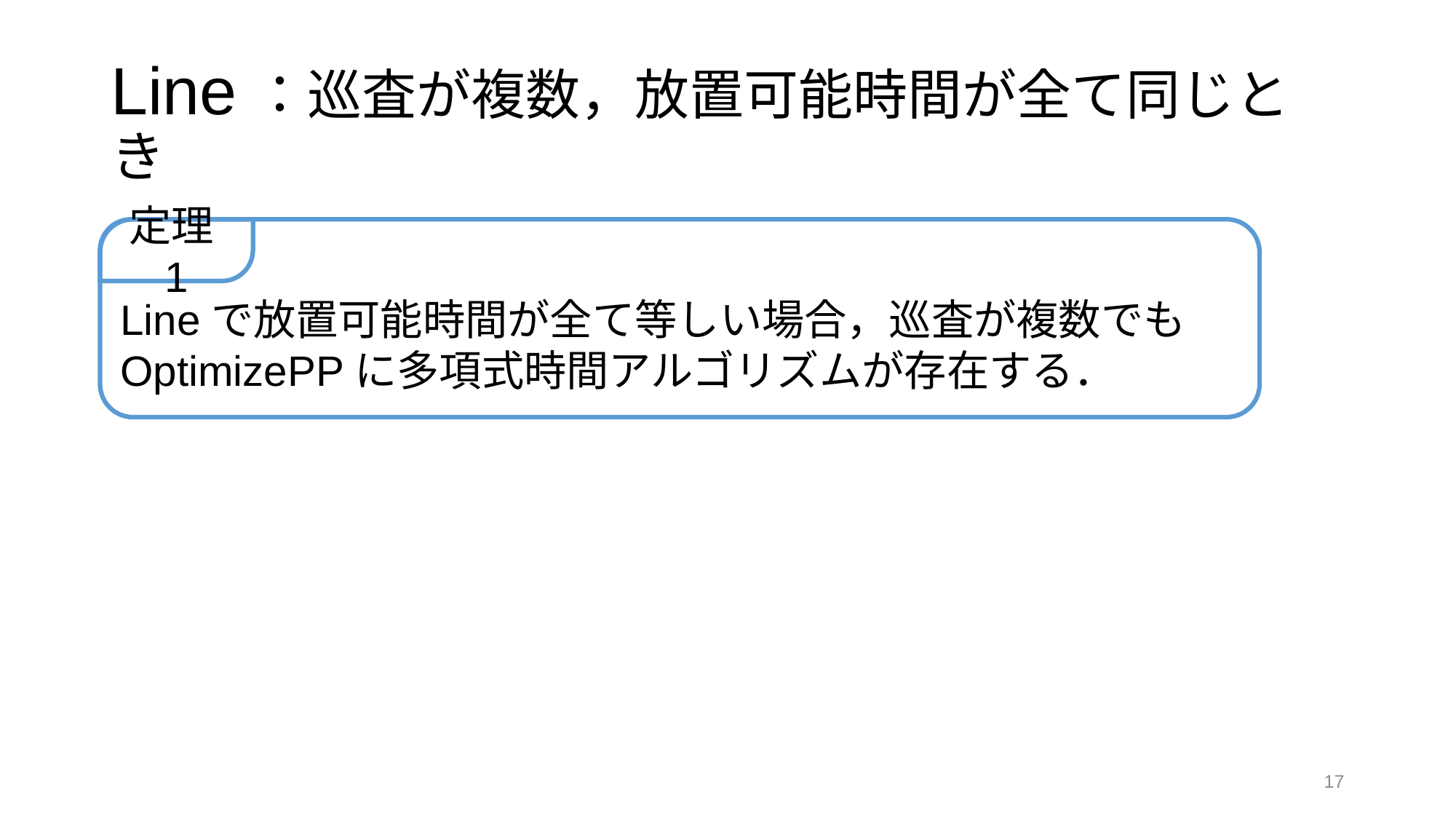

# Line：巡査が複数，放置可能時間が全て同じとき

Lineで放置可能時間が全て等しい場合，巡査が複数でも
OptimizePPに多項式時間アルゴリズムが存在する．
定理1
17